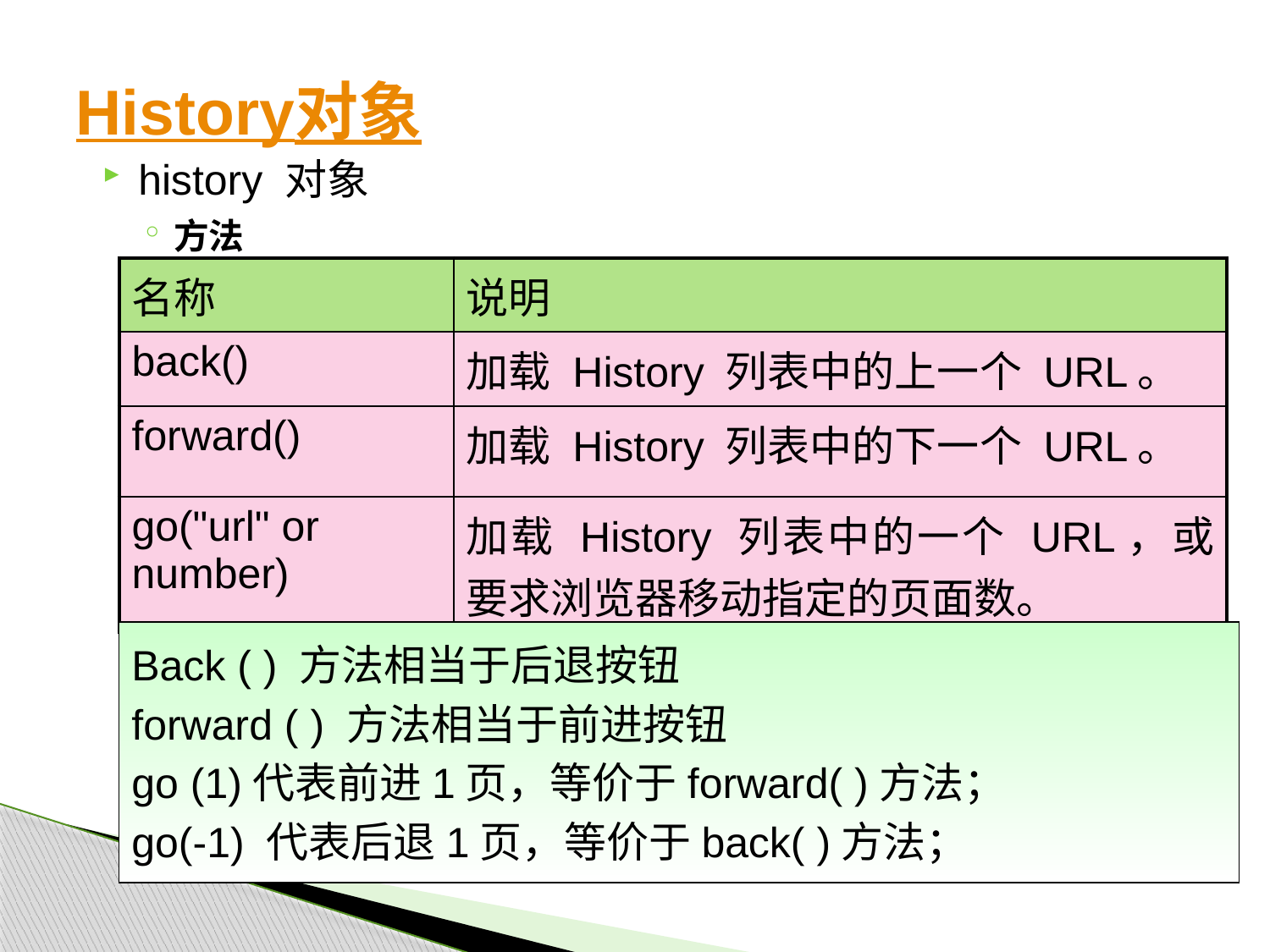

# History对象
history 对象
方法
| 名称 | 说明 |
| --- | --- |
| back() | 加载 History 列表中的上一个 URL。 |
| forward() | 加载 History 列表中的下一个 URL。 |
| go("url" or number) | 加载 History 列表中的一个 URL，或要求浏览器移动指定的页面数。 |
Back ( ) 方法相当于后退按钮
forward ( ) 方法相当于前进按钮
go (1)代表前进1页，等价于forward( )方法；
go(-1) 代表后退1页，等价于back( )方法；